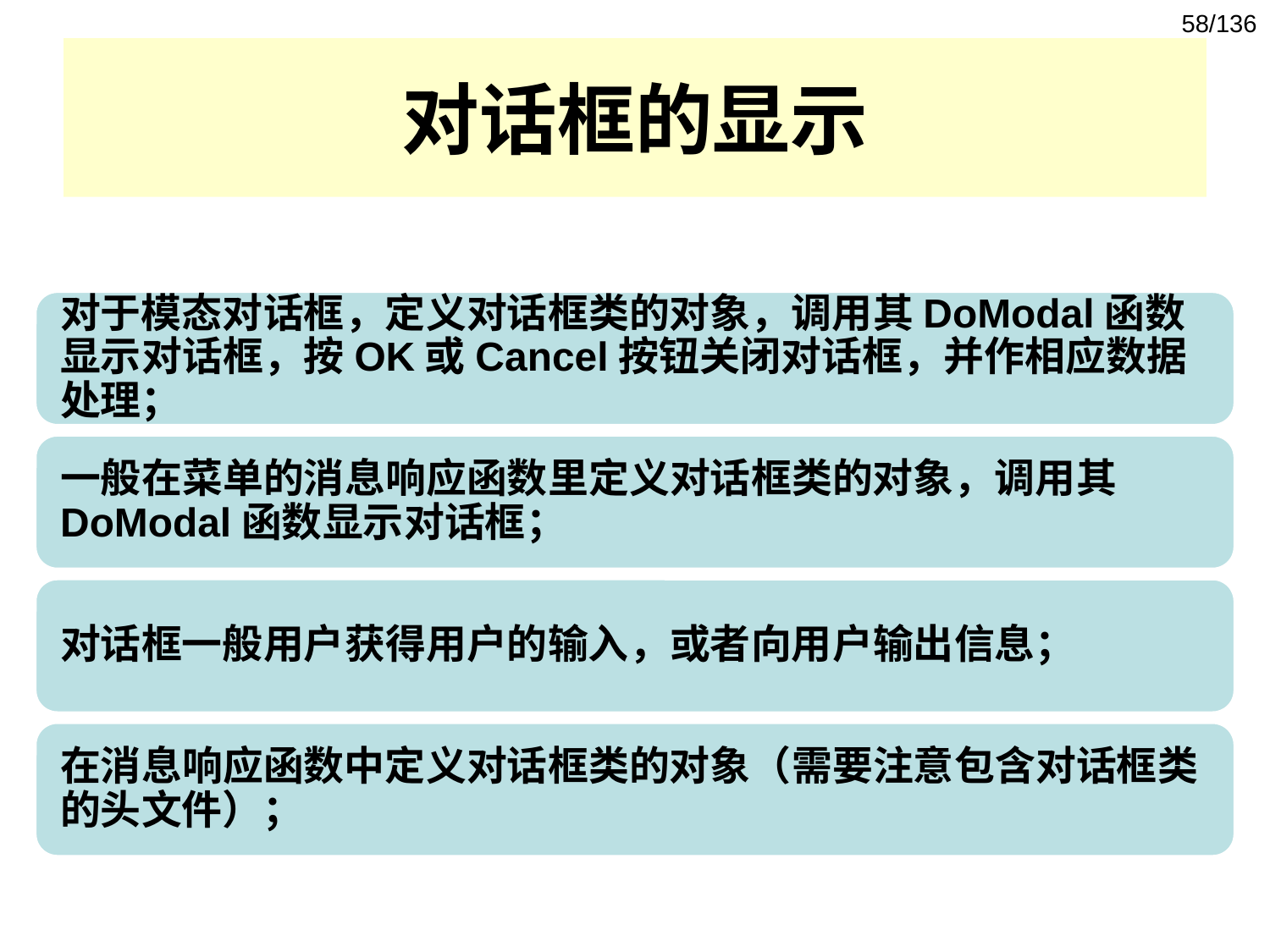

58/136
# 对话框的显示
对于模态对话框，定义对话框类的对象，调用其DoModal函数显示对话框，按OK或Cancel按钮关闭对话框，并作相应数据处理；
一般在菜单的消息响应函数里定义对话框类的对象，调用其DoModal函数显示对话框；
对话框一般用户获得用户的输入，或者向用户输出信息；
在消息响应函数中定义对话框类的对象（需要注意包含对话框类的头文件）；